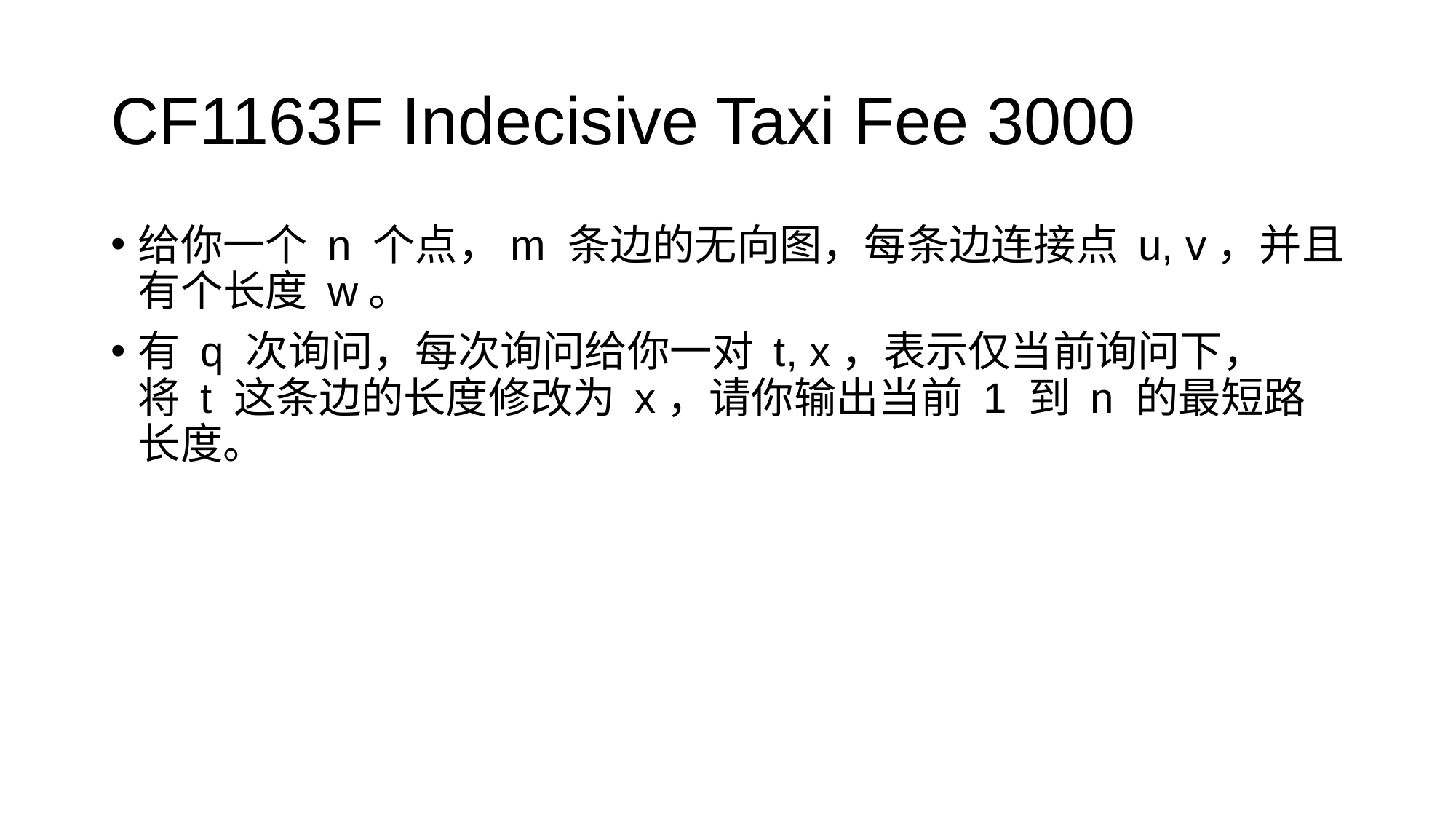

# CF1163F Indecisive Taxi Fee 3000
给你一个 n 个点，m 条边的无向图，每条边连接点 u, v，并且有个长度 w。
有 q 次询问，每次询问给你一对 t, x，表示仅当前询问下，将 t 这条边的长度修改为 x，请你输出当前 1 到 n 的最短路长度。